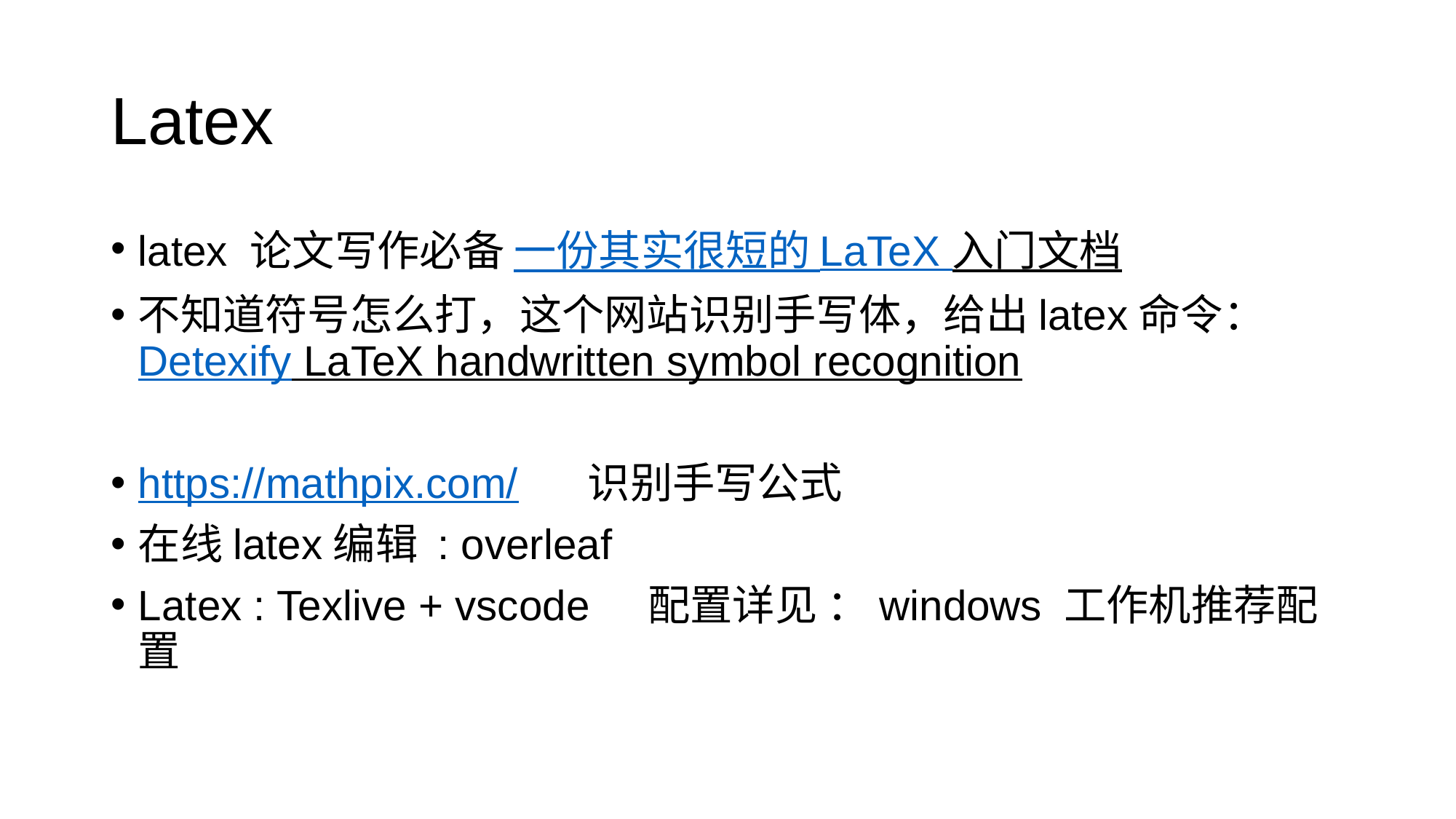

# Latex
latex 论文写作必备 一份其实很短的 LaTeX 入门文档
不知道符号怎么打，这个网站识别手写体，给出latex命令：Detexify LaTeX handwritten symbol recognition

https://mathpix.com/     识别手写公式
在线latex编辑 : overleaf
Latex : Texlive + vscode    配置详见 ：windows 工作机推荐配置